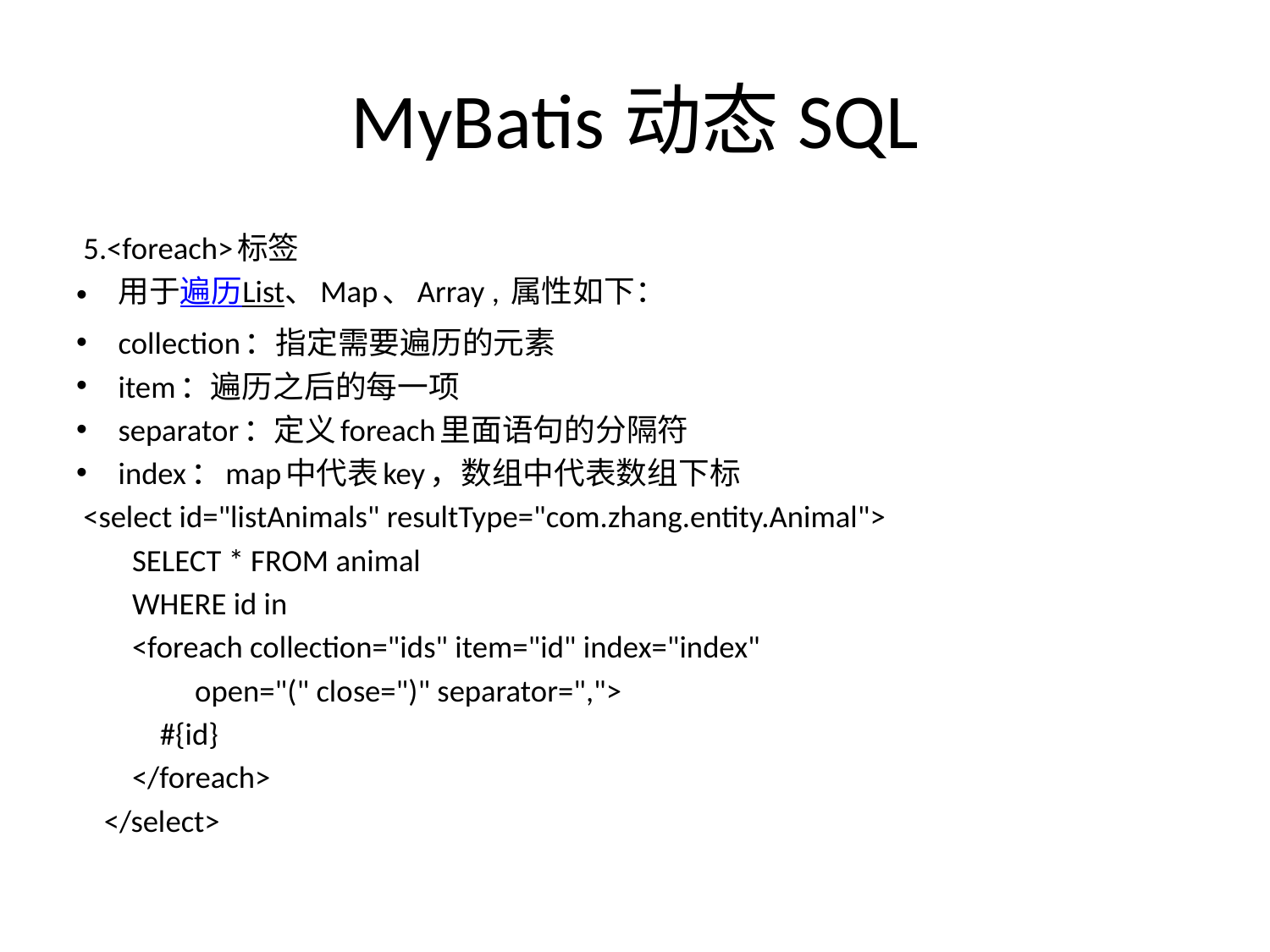

# MyBatis动态SQL
 5.<foreach>标签
用于遍历List、Map、Array , 属性如下：
collection：指定需要遍历的元素
item：遍历之后的每一项
separator：定义foreach里面语句的分隔符
index：map中代表key，数组中代表数组下标
 <select id="listAnimals" resultType="com.zhang.entity.Animal">
        SELECT * FROM animal
        WHERE id in
        <foreach collection="ids" item="id" index="index"
                 open="(" close=")" separator=",">
            #{id}
        </foreach>
    </select>